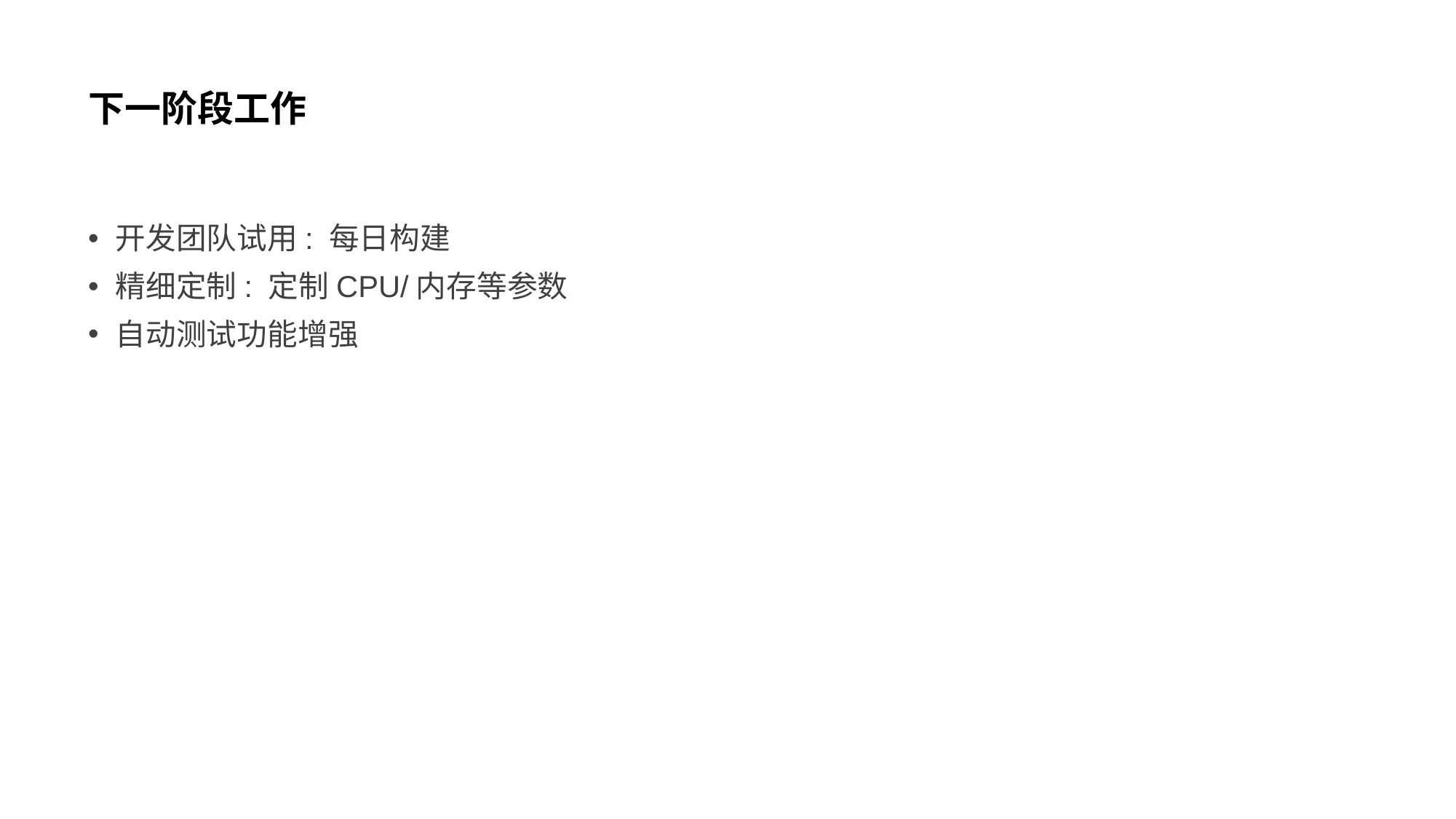

# 下一阶段工作
开发团队试用: 每日构建
精细定制: 定制CPU/内存等参数
自动测试功能增强